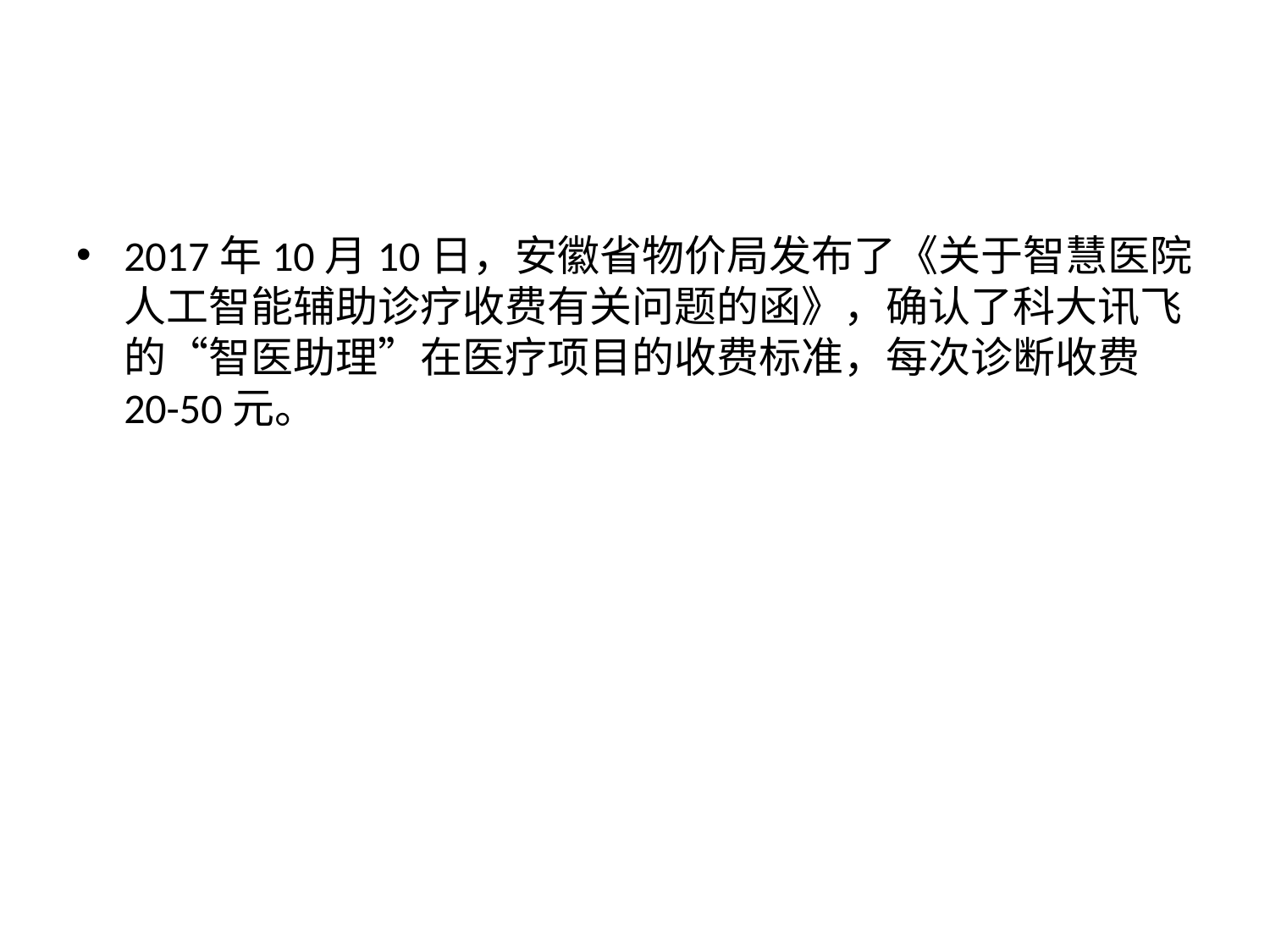

#
2017年10月10日，安徽省物价局发布了《关于智慧医院人工智能辅助诊疗收费有关问题的函》，确认了科大讯飞的“智医助理”在医疗项目的收费标准，每次诊断收费20-50元。